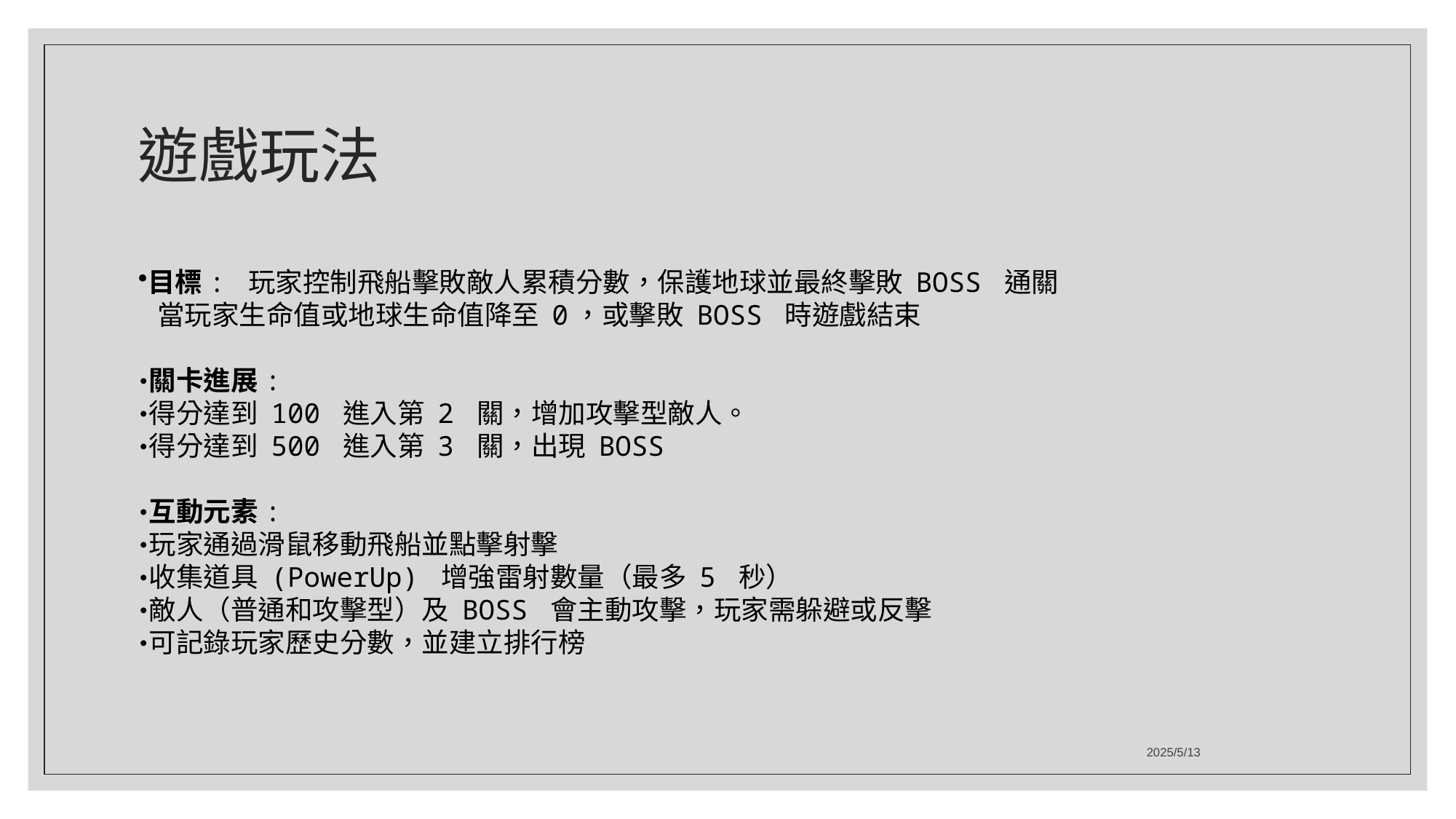

# 遊戲玩法
目標: 玩家控制飛船擊敗敵人累積分數，保護地球並最終擊敗 BOSS 通關
  當玩家生命值或地球生命值降至 0，或擊敗 BOSS 時遊戲結束

關卡進展:
得分達到 100 進入第 2 關，增加攻擊型敵人。
得分達到 500 進入第 3 關，出現 BOSS

互動元素:
玩家通過滑鼠移動飛船並點擊射擊
收集道具 (PowerUp) 增強雷射數量（最多 5 秒）
敵人（普通和攻擊型）及 BOSS 會主動攻擊，玩家需躲避或反擊
可記錄玩家歷史分數，並建立排行榜
2025/5/13